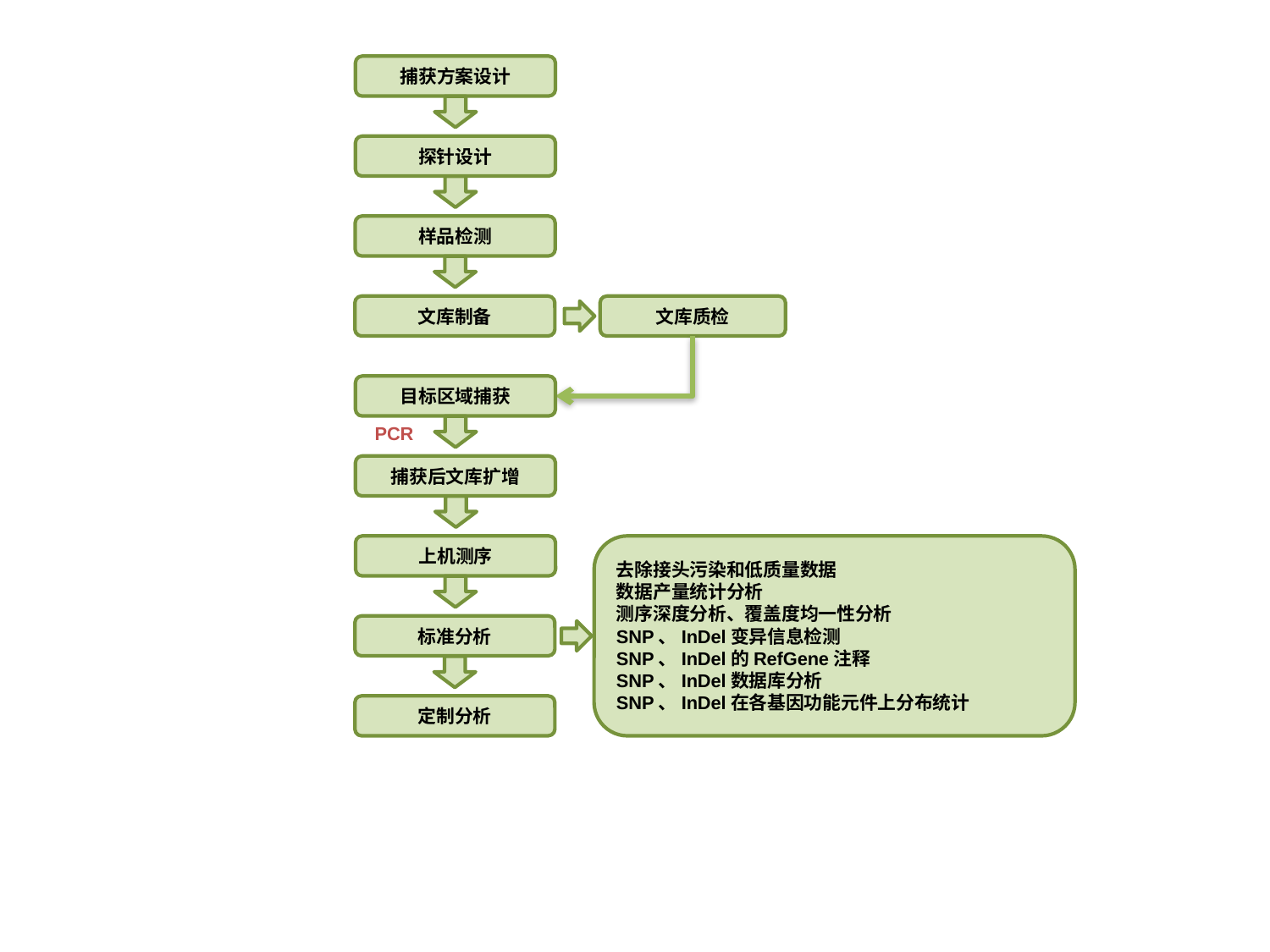

捕获方案设计

探针设计

样品检测

文库制备
文库质检

目标区域捕获

PCR
捕获后文库扩增

上机测序
去除接头污染和低质量数据
数据产量统计分析
测序深度分析、覆盖度均一性分析
SNP、InDel变异信息检测
SNP、InDel的RefGene注释
SNP、InDel数据库分析
SNP、InDel在各基因功能元件上分布统计

标准分析

定制分析